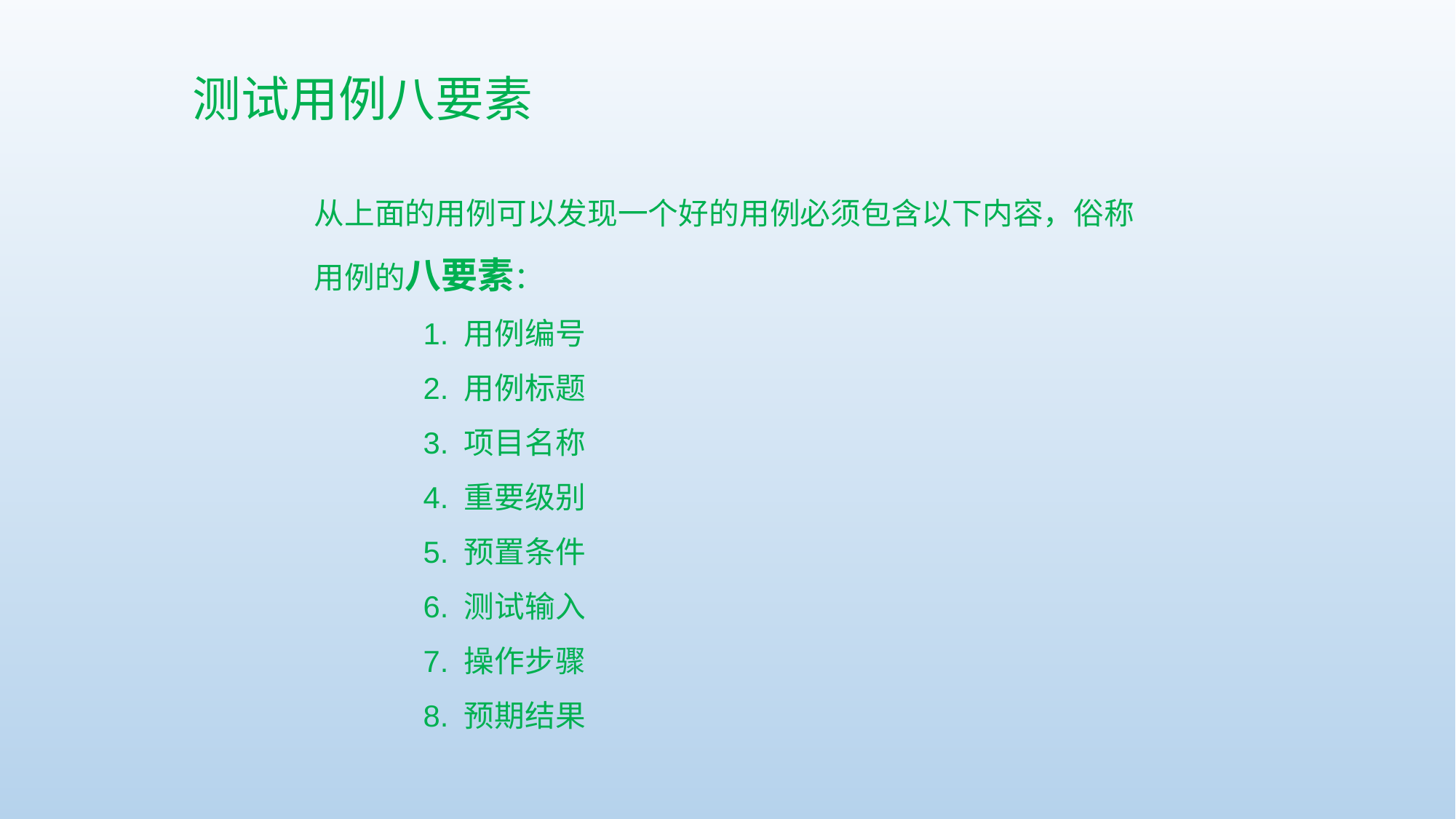

测试用例八要素
从上面的用例可以发现一个好的用例必须包含以下内容，俗称用例的八要素：
用例编号
用例标题
项目名称
重要级别
预置条件
测试输入
操作步骤
预期结果